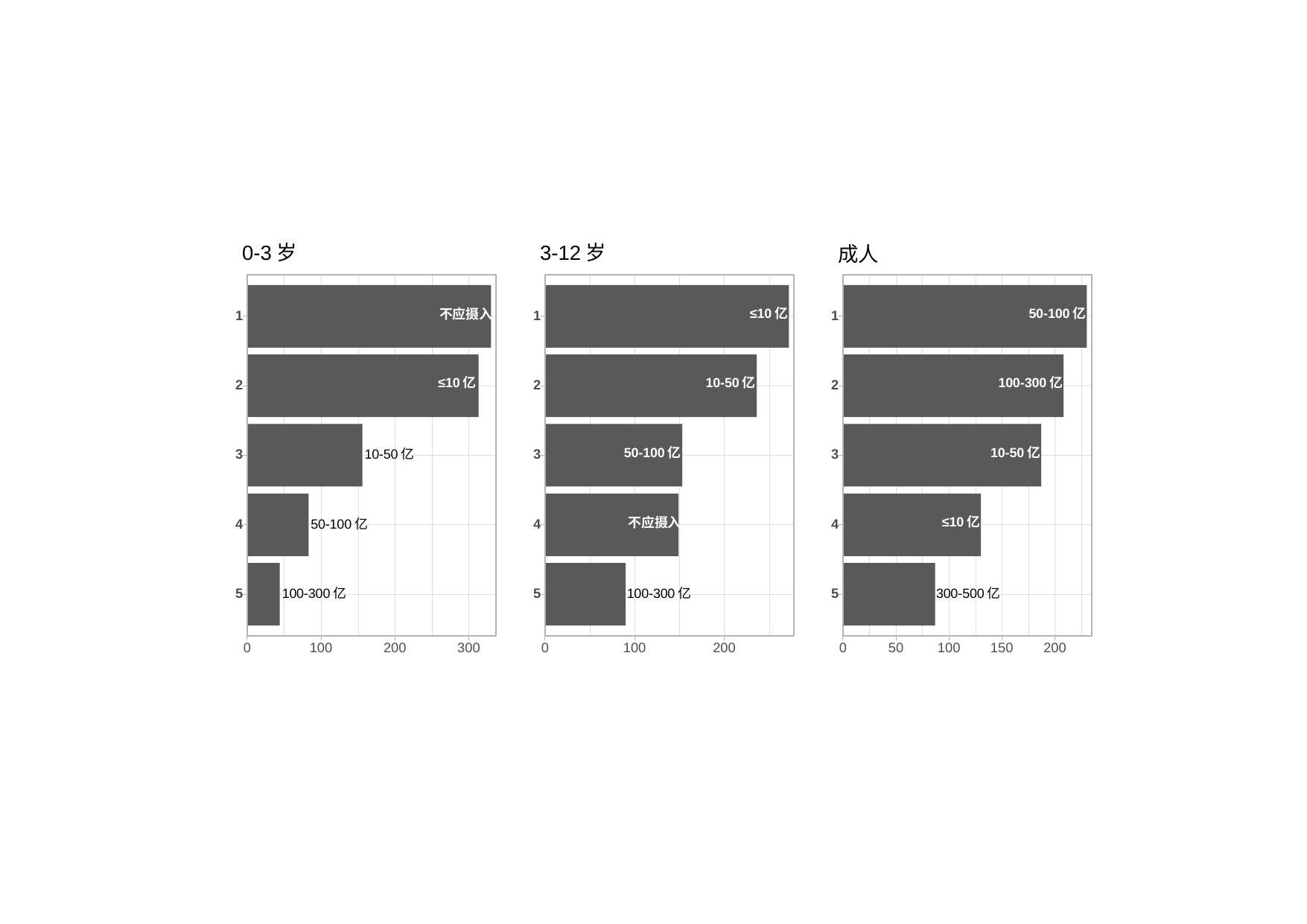

0-3岁
3-12岁
成人

≤10亿
50-100亿
不应摄入
1
1
1

≤10亿
10-50亿
100-300亿
2
2
2

50-100亿
10-50亿
3
3
3
10-50亿

≤10亿
不应摄入
50-100亿
4
4
4

100-300亿
100-300亿
300-500亿
5
5
5

300
0
100
200
0
100
200
0
50
100
150
200